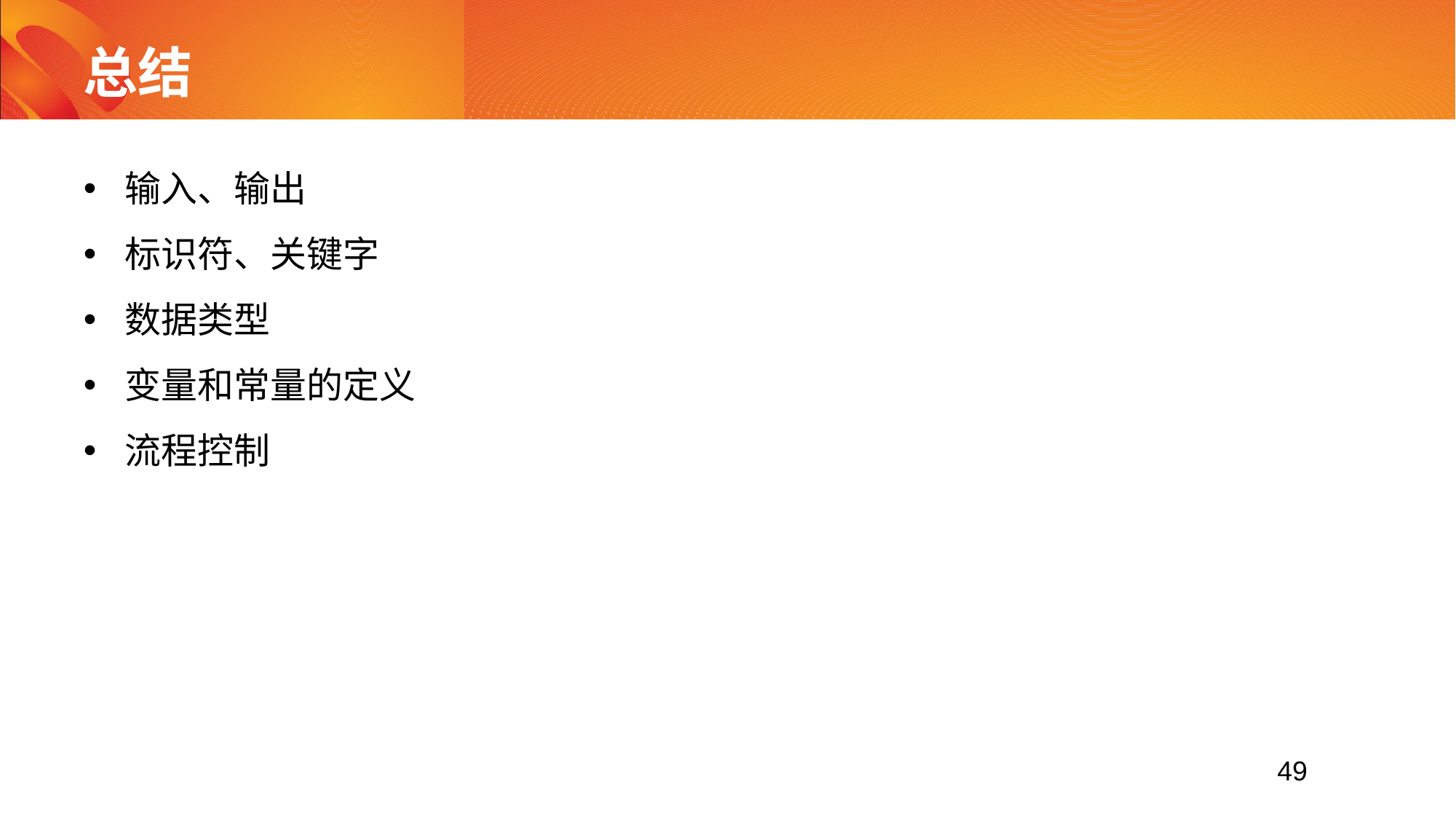

# 总结
输入、输出
标识符、关键字
数据类型
变量和常量的定义
流程控制